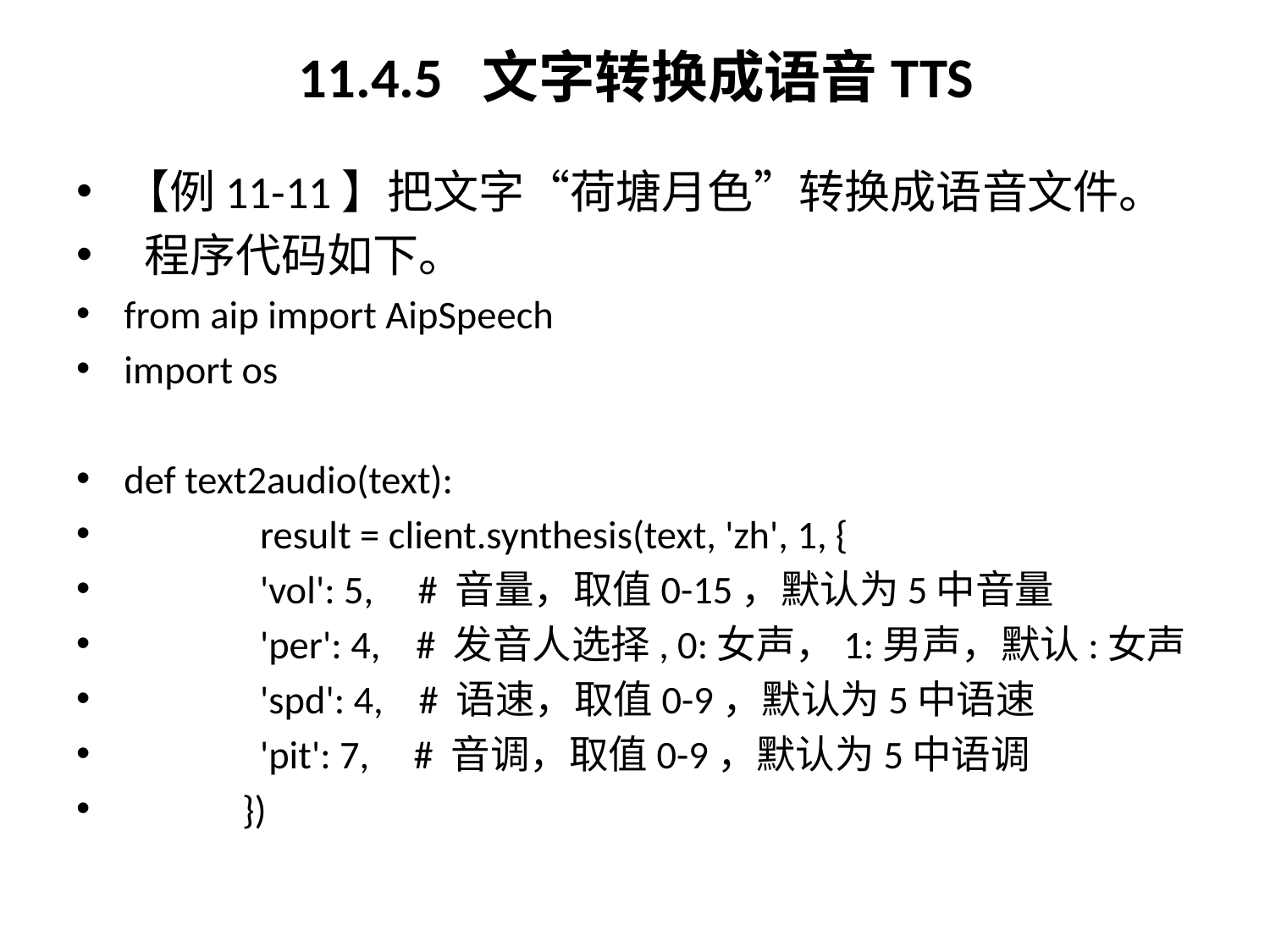

# 11.4.5  文字转换成语音TTS
【例11-11】把文字“荷塘月色”转换成语音文件。
 程序代码如下。
from aip import AipSpeech
import os

def text2audio(text):
	  result = client.synthesis(text, 'zh', 1, {
		  'vol': 5,     # 音量，取值0-15，默认为5中音量
		  'per': 4,    # 发音人选择, 0:女声，1:男声，默认:女声
		  'spd': 4,    # 语速，取值0-9，默认为5中语速
		  'pit': 7,     # 音调，取值0-9，默认为5中语调
		})